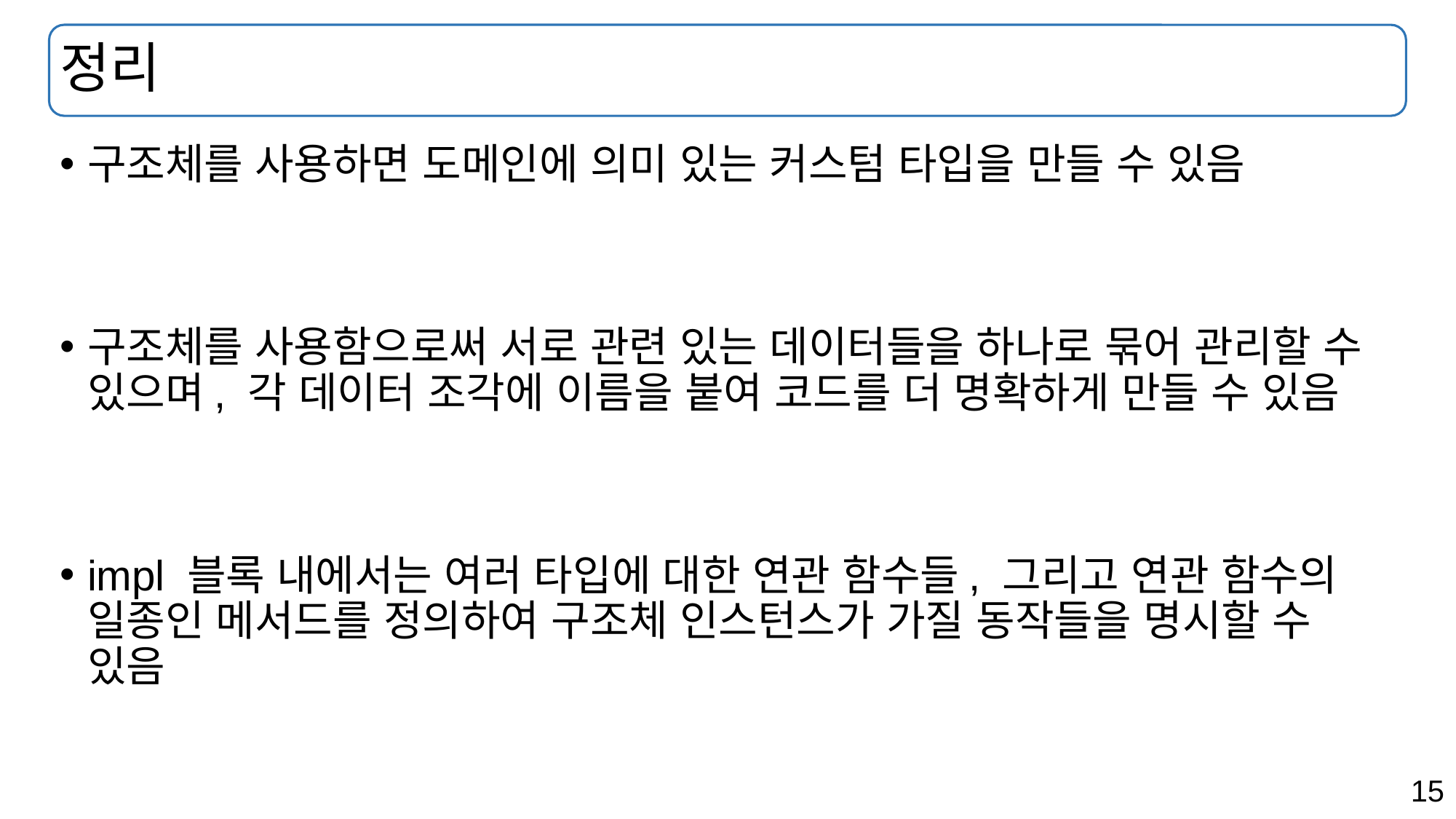

# 정리
구조체를 사용하면 도메인에 의미 있는 커스텀 타입을 만들 수 있음

구조체를 사용함으로써 서로 관련 있는 데이터들을 하나로 묶어 관리할 수 있으며, 각 데이터 조각에 이름을 붙여 코드를 더 명확하게 만들 수 있음

impl 블록 내에서는 여러 타입에 대한 연관 함수들, 그리고 연관 함수의 일종인 메서드를 정의하여 구조체 인스턴스가 가질 동작들을 명시할 수 있음